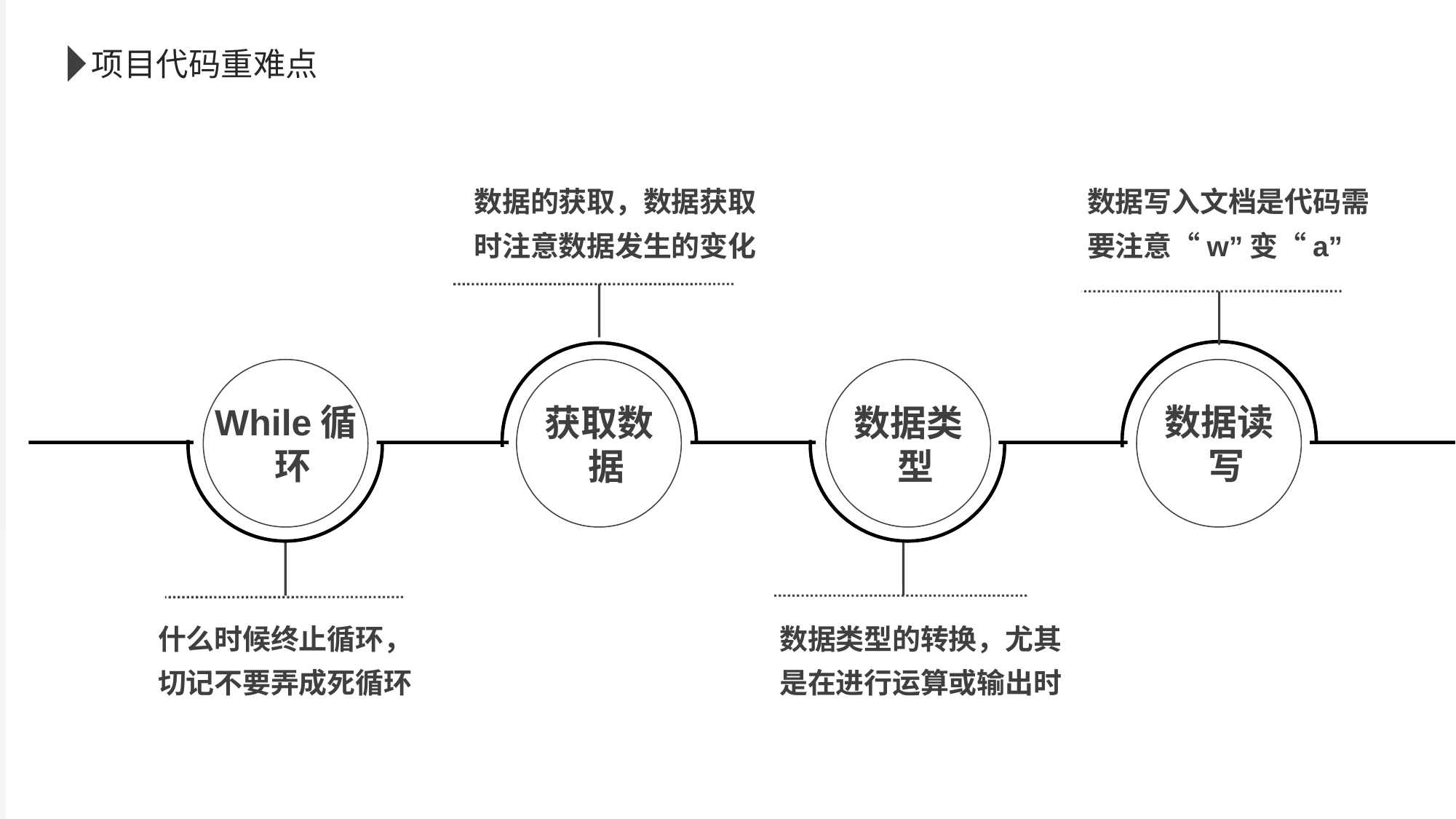

项目代码重难点

数据的获取，数据获取时注意数据发生的变化
数据写入文档是代码需要注意“w”变“a”

While循环

获取数据

数据类型

数据读写

什么时候终止循环，
切记不要弄成死循环
数据类型的转换，尤其是在进行运算或输出时